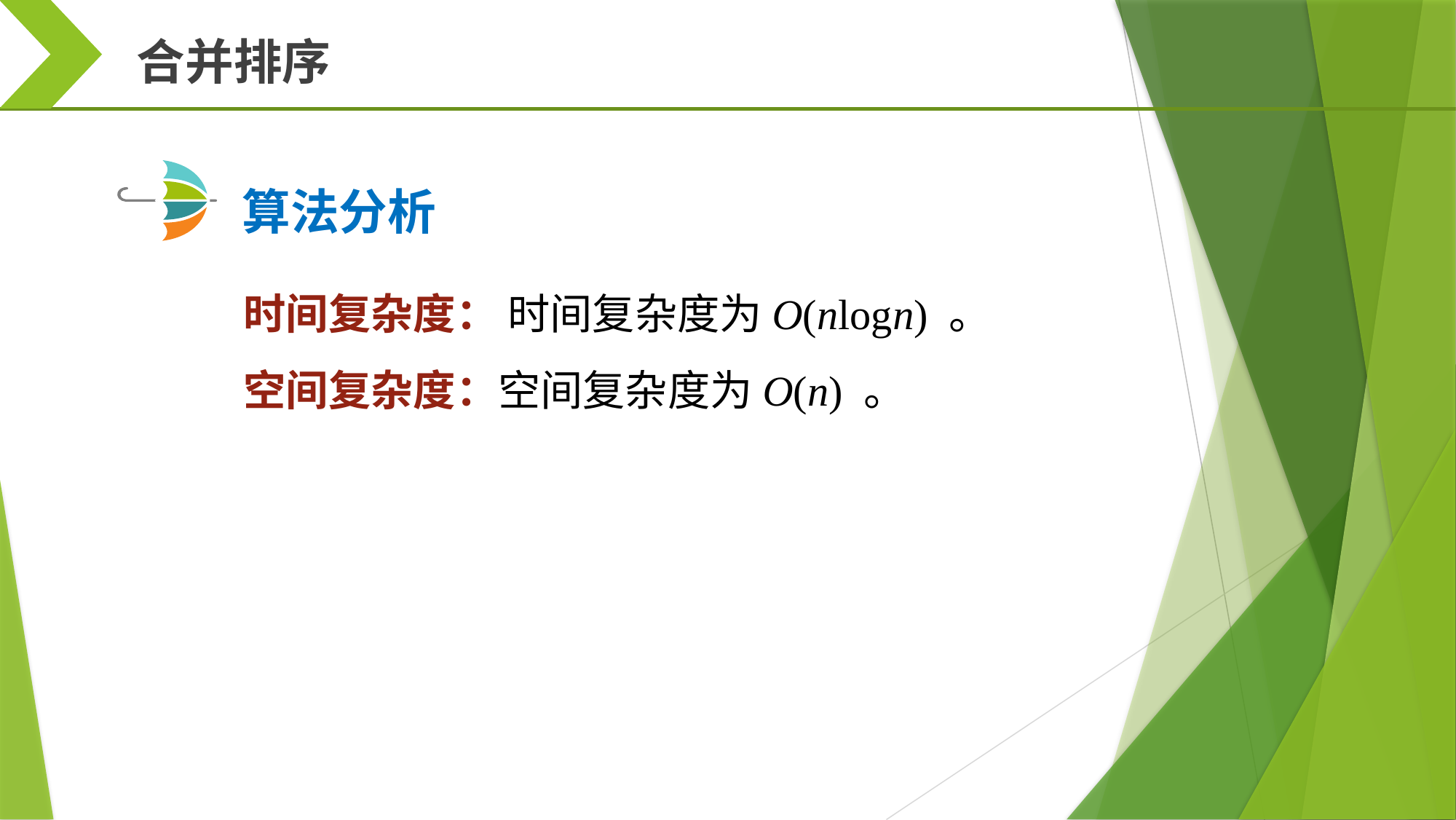

合并排序

算法分析
时间复杂度： 时间复杂度为O(nlogn) 。
空间复杂度：空间复杂度为O(n) 。